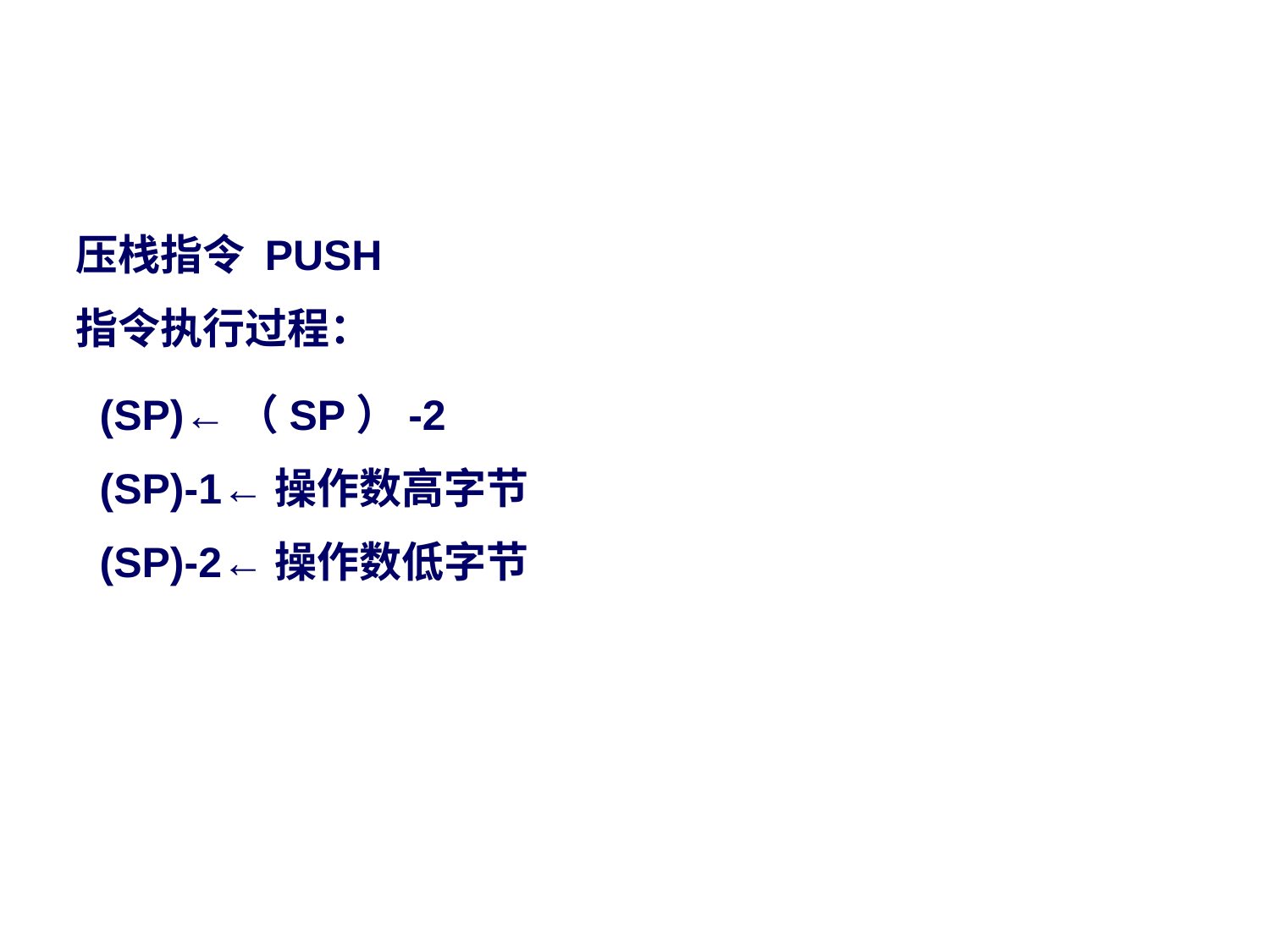

#
压栈指令 PUSH
指令执行过程：
  (SP)←（SP）-2
  (SP)-1←操作数高字节
  (SP)-2←操作数低字节